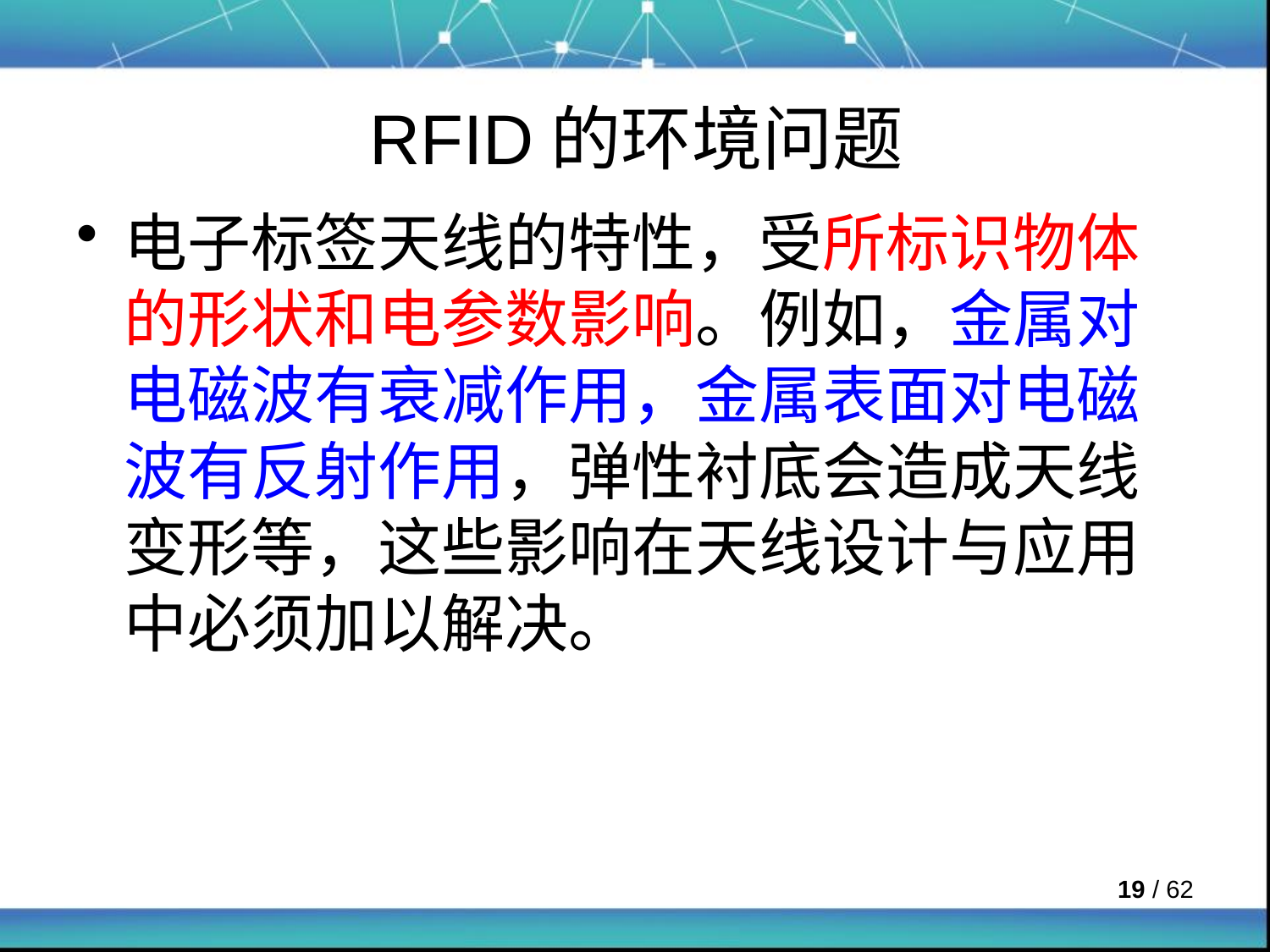

# RFID的环境问题
电子标签天线的特性，受所标识物体的形状和电参数影响。例如，金属对电磁波有衰减作用，金属表面对电磁波有反射作用，弹性衬底会造成天线变形等，这些影响在天线设计与应用中必须加以解决。
19 / 62